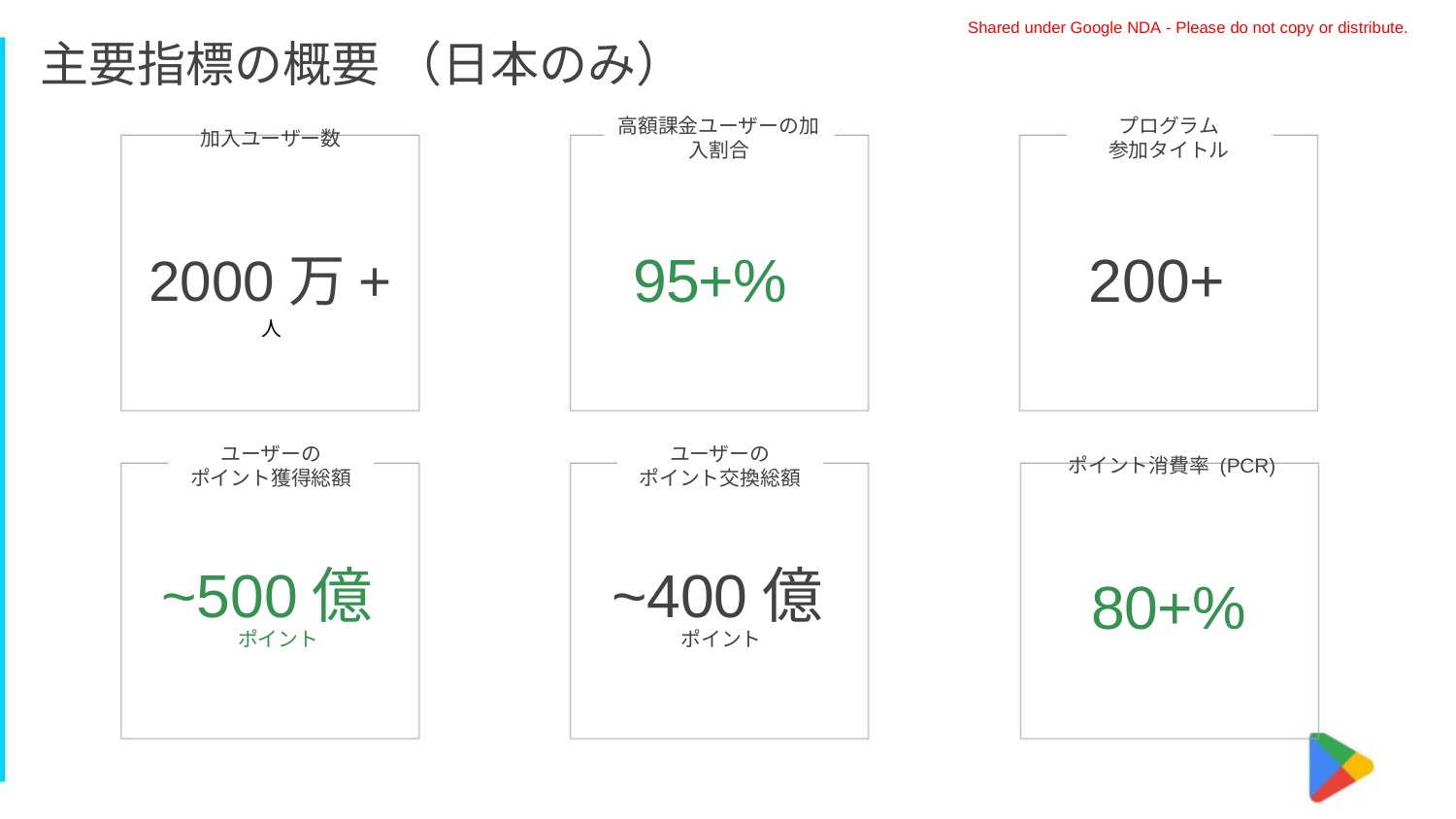

Shared under Google NDA - Please do not copy or distribute.
主要指標の概要 （日本のみ）
プログラム
参加タイトル
高額課金ユーザーの加
加入ユーザー数
入割合
95+%
200+
2000万+
人
ユーザーの
ポイント獲得総額
ユーザーの
ポイント交換総額
ポイント消費率 (PCR)
~400億
~500億
ポイント
80+%
ポイント